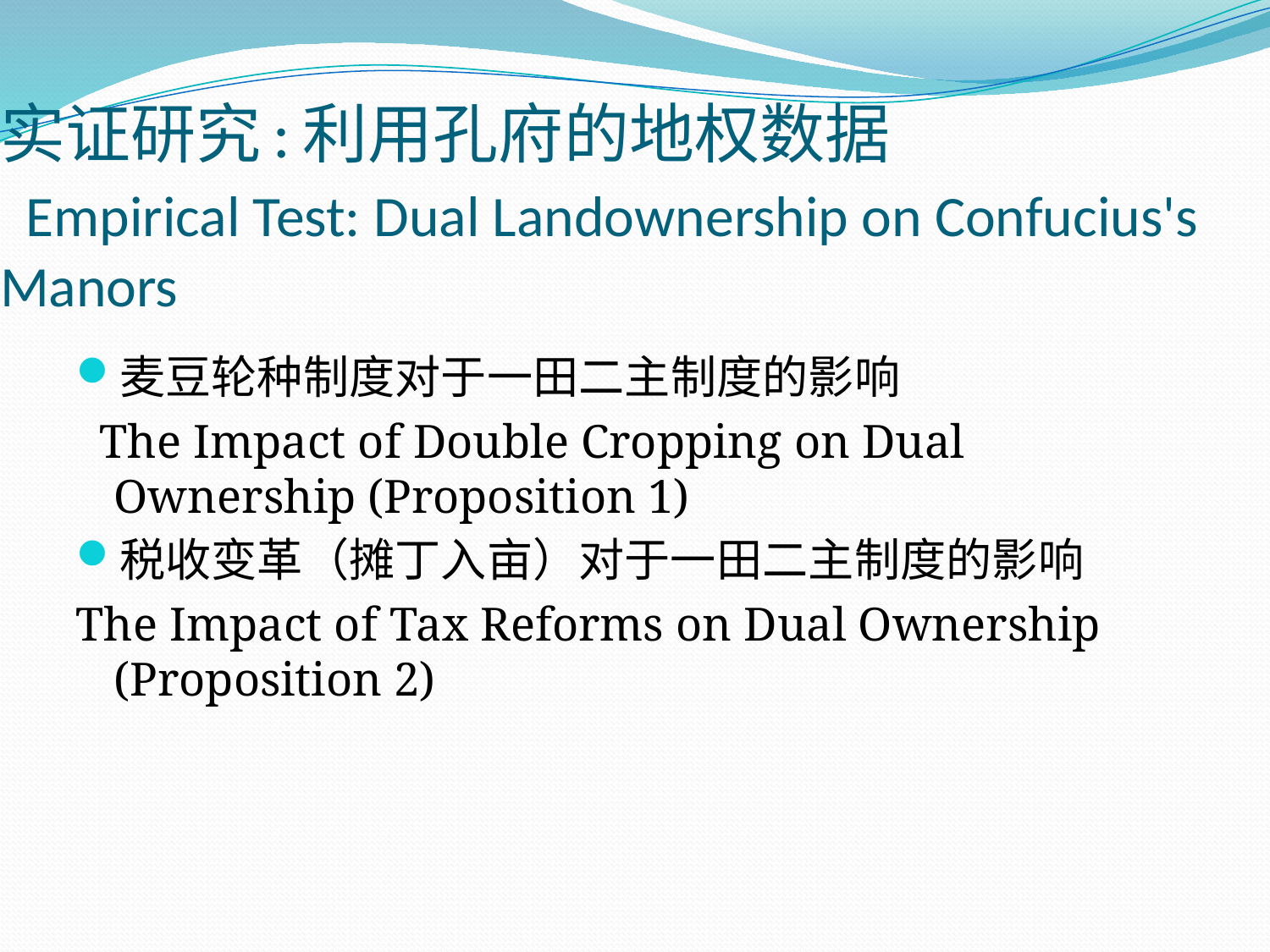

# 实证研究:利用孔府的地权数据 Empirical Test: Dual Landownership on Confucius's Manors

麦豆轮种制度对于一田二主制度的影响
  The Impact of Double Cropping on Dual Ownership (Proposition 1)
税收变革（摊丁入亩）对于一田二主制度的影响
The Impact of Tax Reforms on Dual Ownership  (Proposition 2)